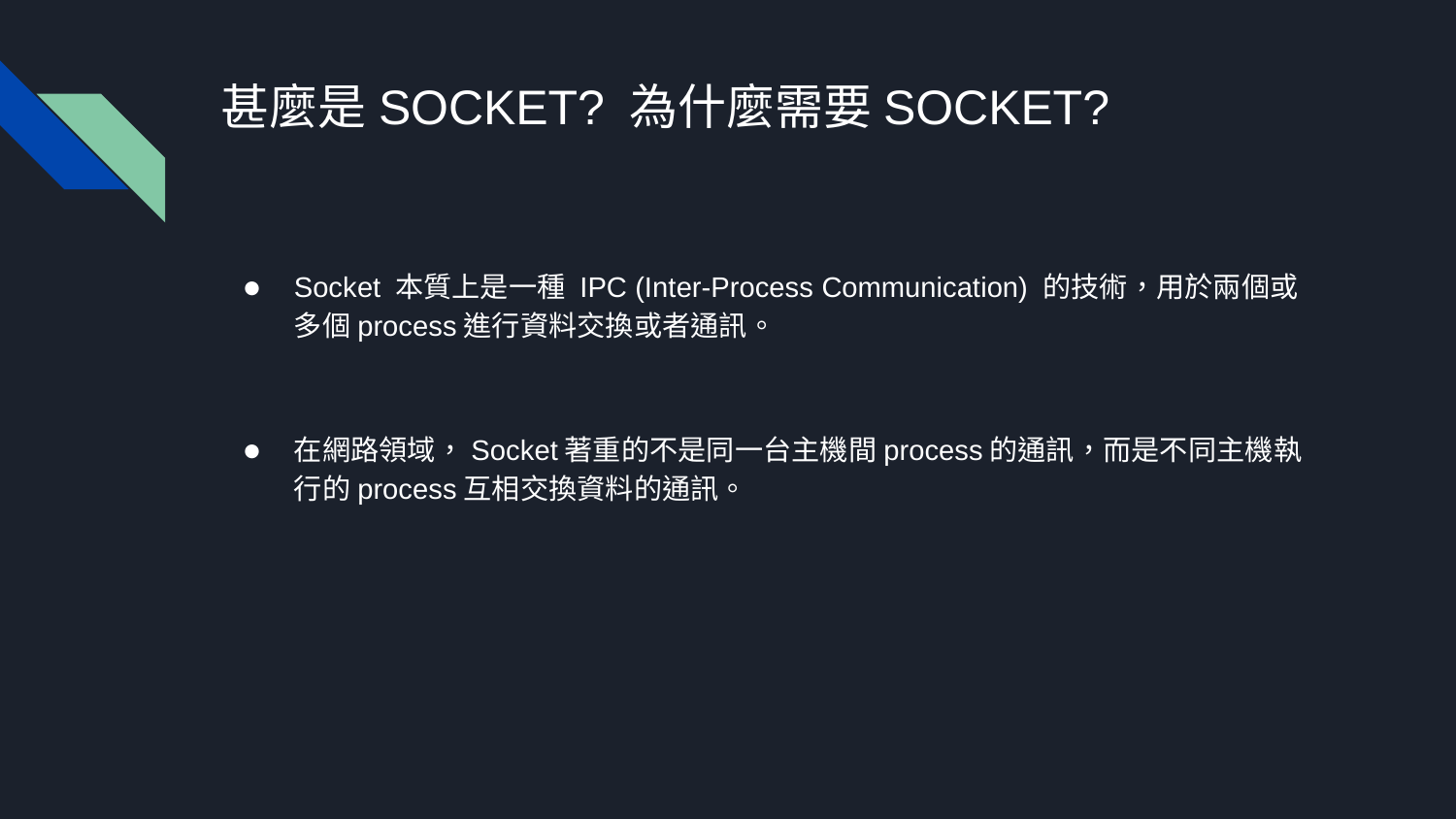

# 甚麼是SOCKET? 為什麼需要SOCKET?
Socket 本質上是一種 IPC (Inter-Process Communication) 的技術，用於兩個或多個process進行資料交換或者通訊。

在網路領域，Socket著重的不是同一台主機間process的通訊，而是不同主機執行的process互相交換資料的通訊。